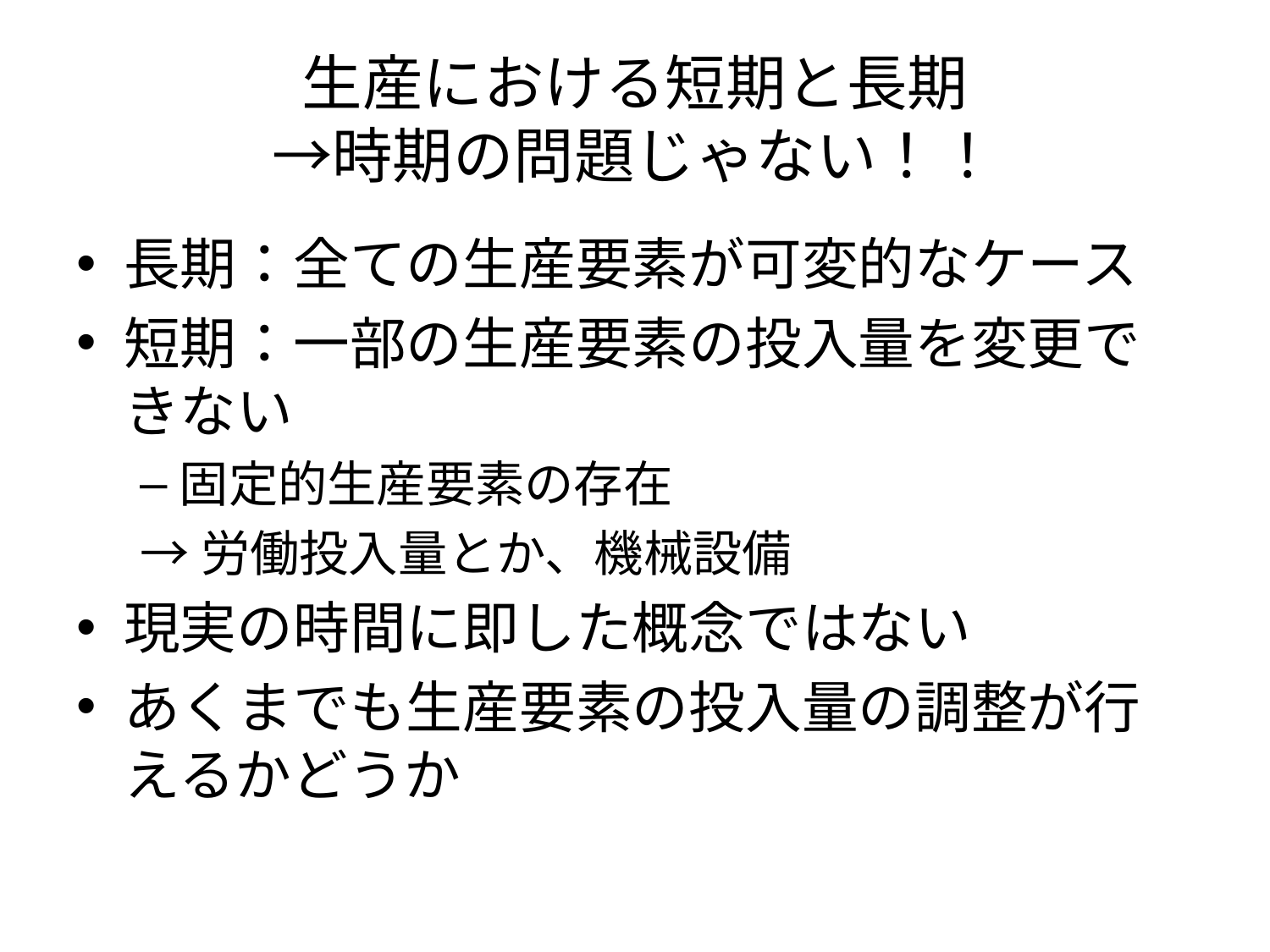

# 生産における短期と長期 →時期の問題じゃない！！
長期：全ての生産要素が可変的なケース
短期：一部の生産要素の投入量を変更できない
固定的生産要素の存在
→労働投入量とか、機械設備
現実の時間に即した概念ではない
あくまでも生産要素の投入量の調整が行えるかどうか